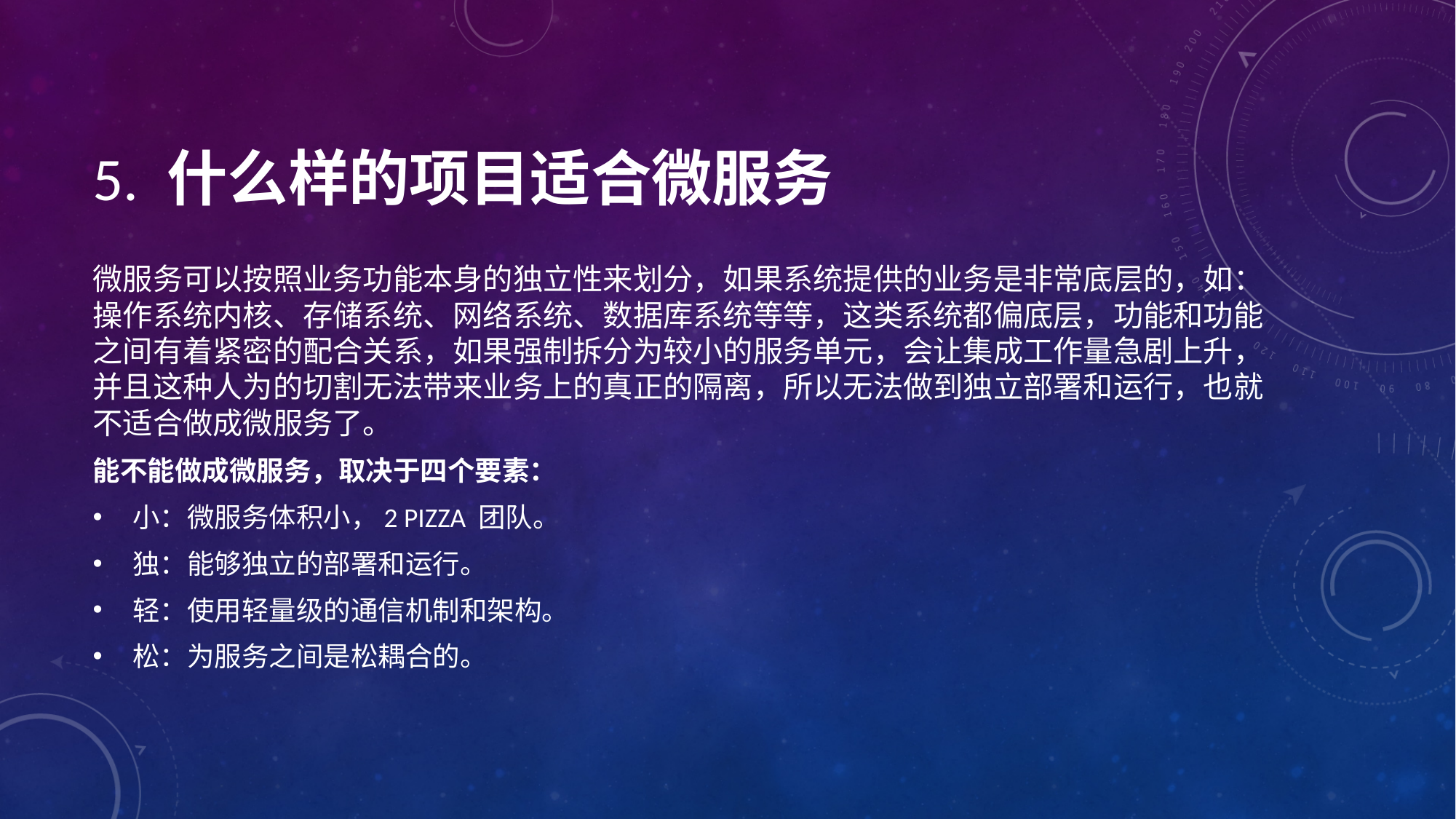

# 5. 什么样的项目适合微服务
微服务可以按照业务功能本身的独立性来划分，如果系统提供的业务是非常底层的，如：操作系统内核、存储系统、网络系统、数据库系统等等，这类系统都偏底层，功能和功能之间有着紧密的配合关系，如果强制拆分为较小的服务单元，会让集成工作量急剧上升，并且这种人为的切割无法带来业务上的真正的隔离，所以无法做到独立部署和运行，也就不适合做成微服务了。
能不能做成微服务，取决于四个要素：
小：微服务体积小，2 pizza 团队。
独：能够独立的部署和运行。
轻：使用轻量级的通信机制和架构。
松：为服务之间是松耦合的。